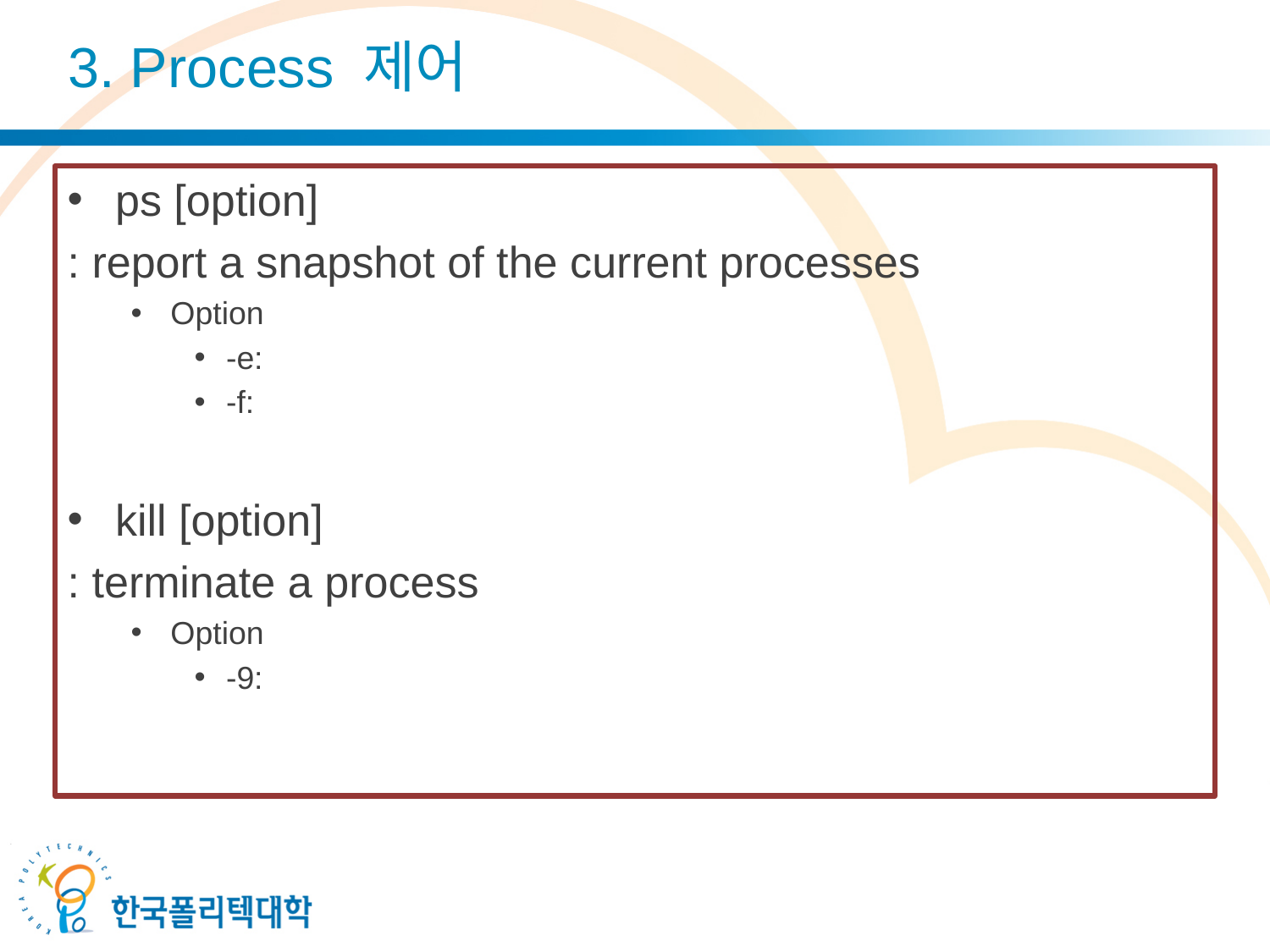

# 3. Process 제어
ps [option]
: report a snapshot of the current processes
Option
-e:
-f:

kill [option]
: terminate a process
Option
-9: